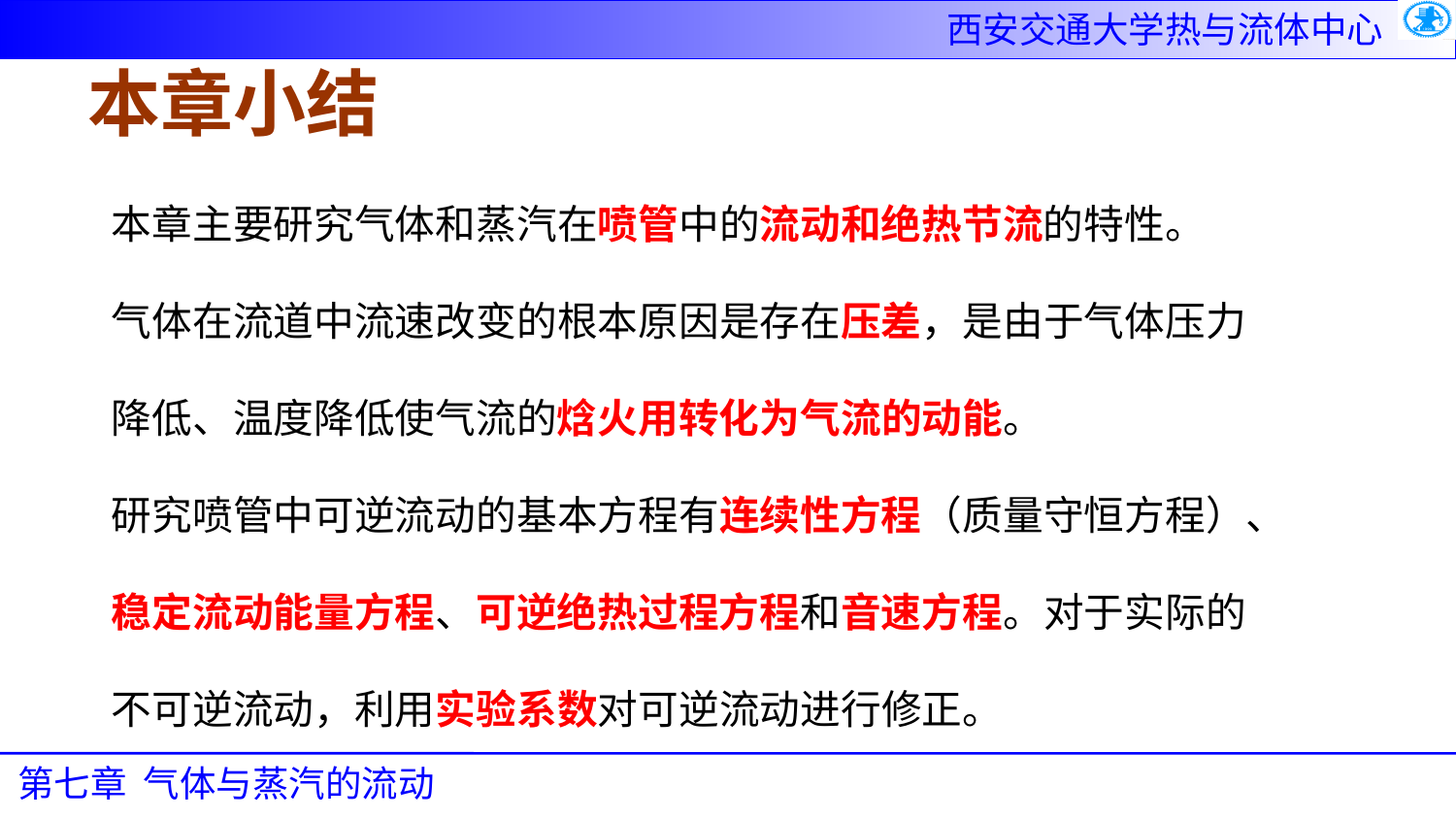

# 本章小结
本章主要研究气体和蒸汽在喷管中的流动和绝热节流的特性。
气体在流道中流速改变的根本原因是存在压差，是由于气体压力降低、温度降低使气流的焓火用转化为气流的动能。
研究喷管中可逆流动的基本方程有连续性方程（质量守恒方程）、稳定流动能量方程、可逆绝热过程方程和音速方程。对于实际的不可逆流动，利用实验系数对可逆流动进行修正。